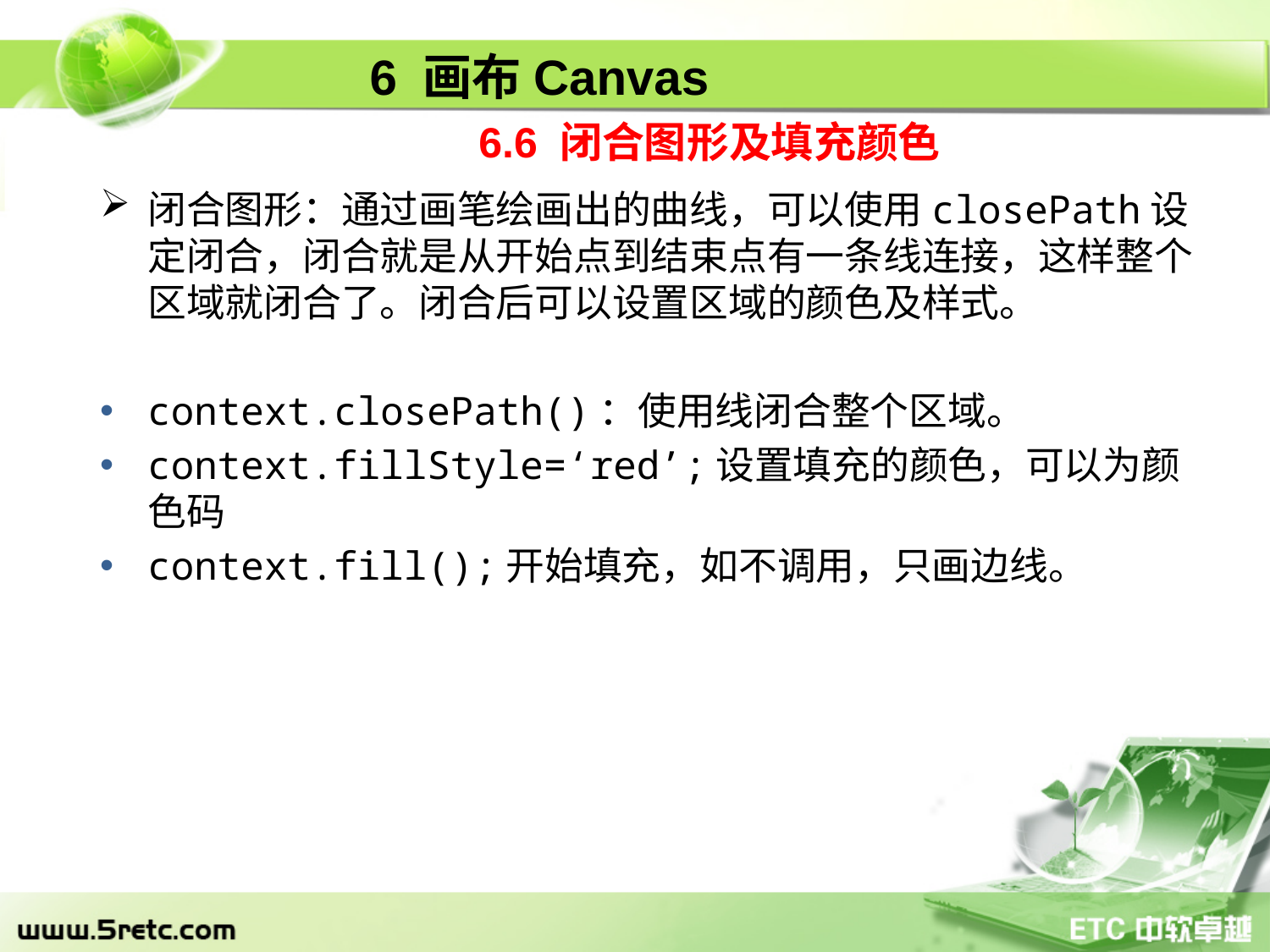

6 画布Canvas

6.6 闭合图形及填充颜色
闭合图形：通过画笔绘画出的曲线，可以使用closePath设定闭合，闭合就是从开始点到结束点有一条线连接，这样整个区域就闭合了。闭合后可以设置区域的颜色及样式。

context.closePath()：使用线闭合整个区域。
context.fillStyle=‘red’;设置填充的颜色，可以为颜色码
context.fill();开始填充，如不调用，只画边线。